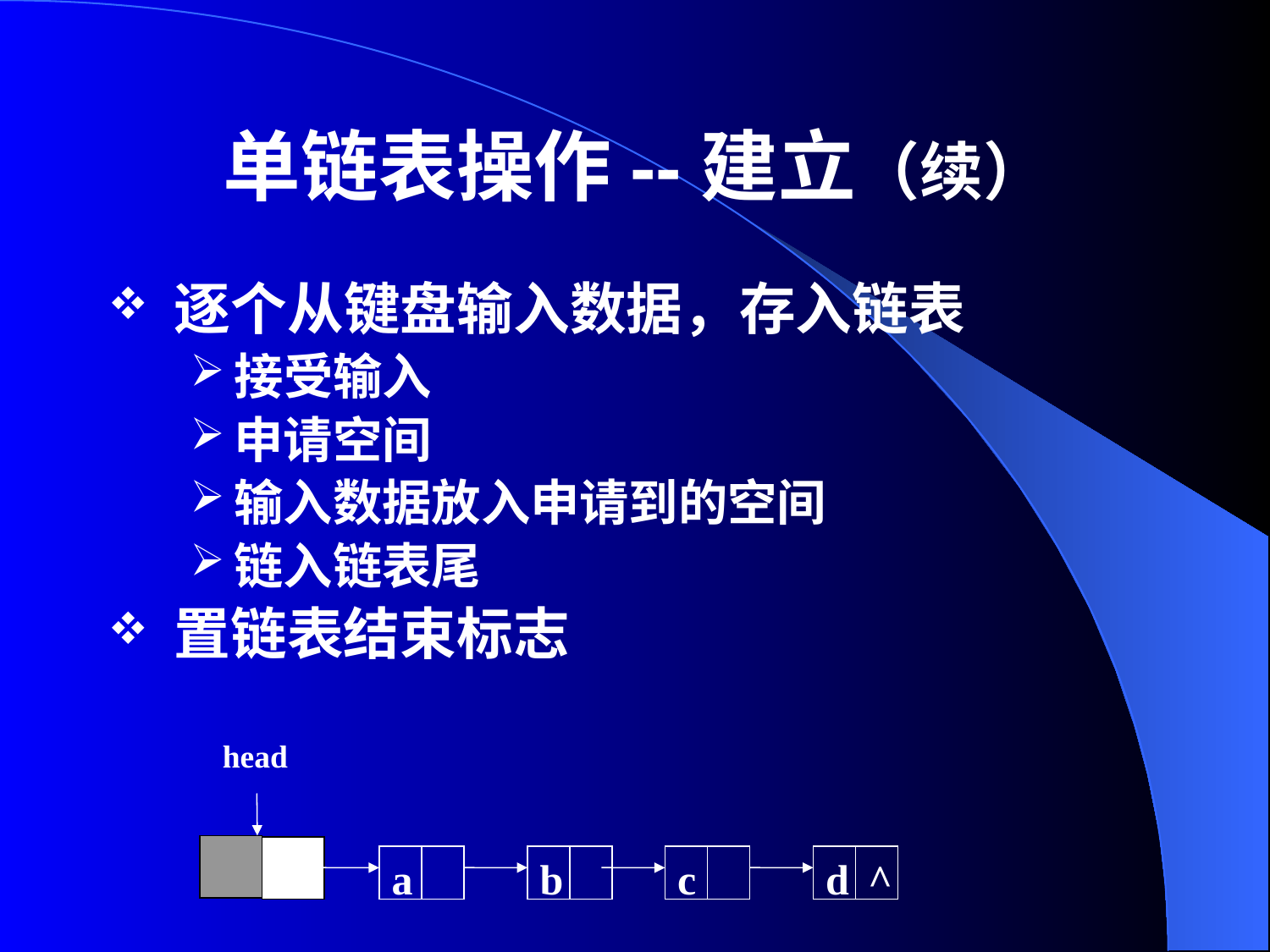

# 单链表操作--建立（续）
逐个从键盘输入数据，存入链表
接受输入
申请空间
输入数据放入申请到的空间
链入链表尾
置链表结束标志
head

a

b

c

d
^